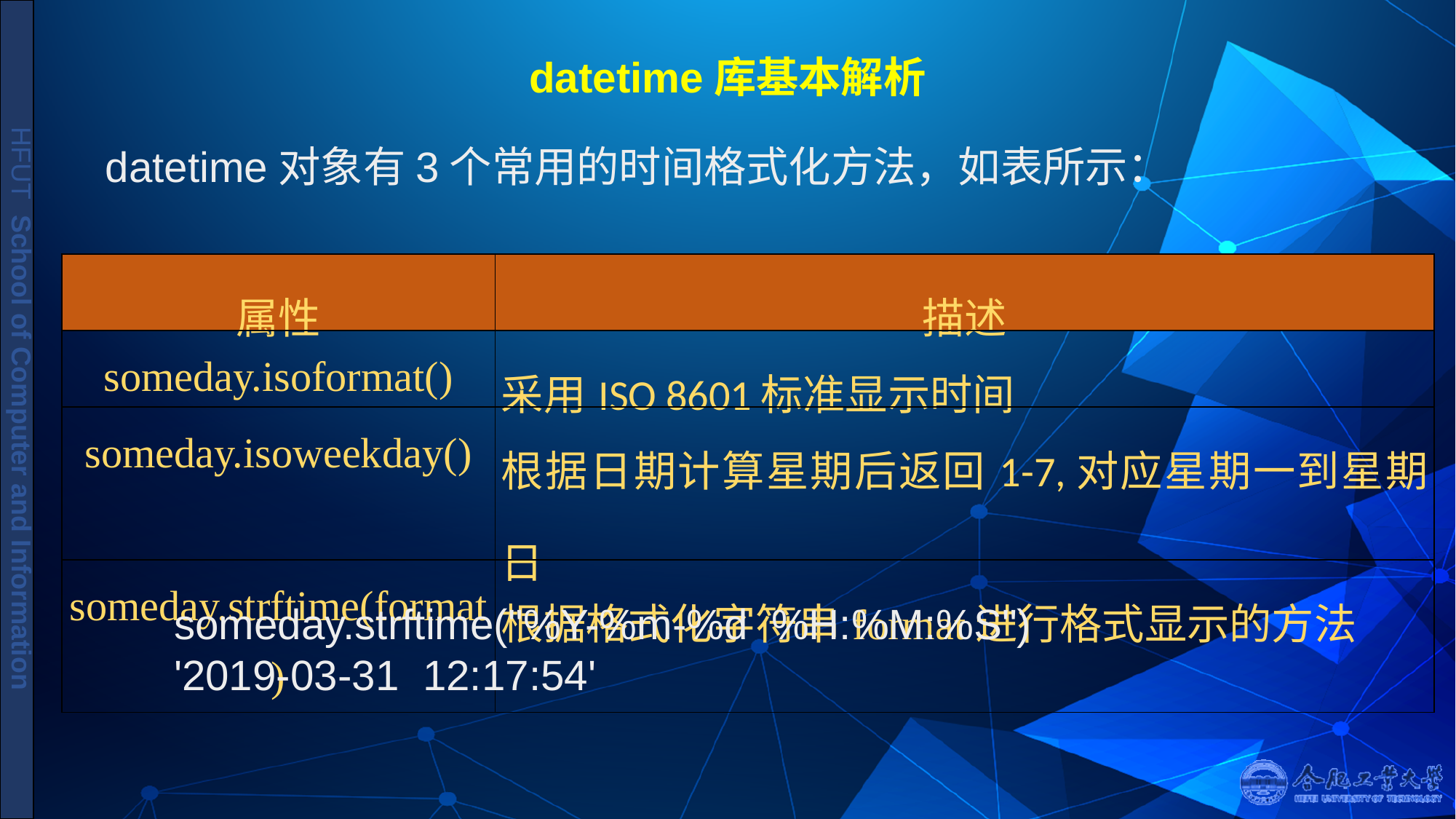

# datetime库基本解析
        datetime对象有3个常用的时间格式化方法，如表所示：
| 属性 | 描述 |
| --- | --- |
| someday.isoformat() | 采用ISO 8601标准显示时间 |
| someday.isoweekday() | 根据日期计算星期后返回1-7,对应星期一到星期日 |
| someday.strftime(format) | 根据格式化字符串format进行格式显示的方法 |
someday.strftime("%Y-%m-%d  %H:%M:%S")
'2019-03-31  12:17:54'